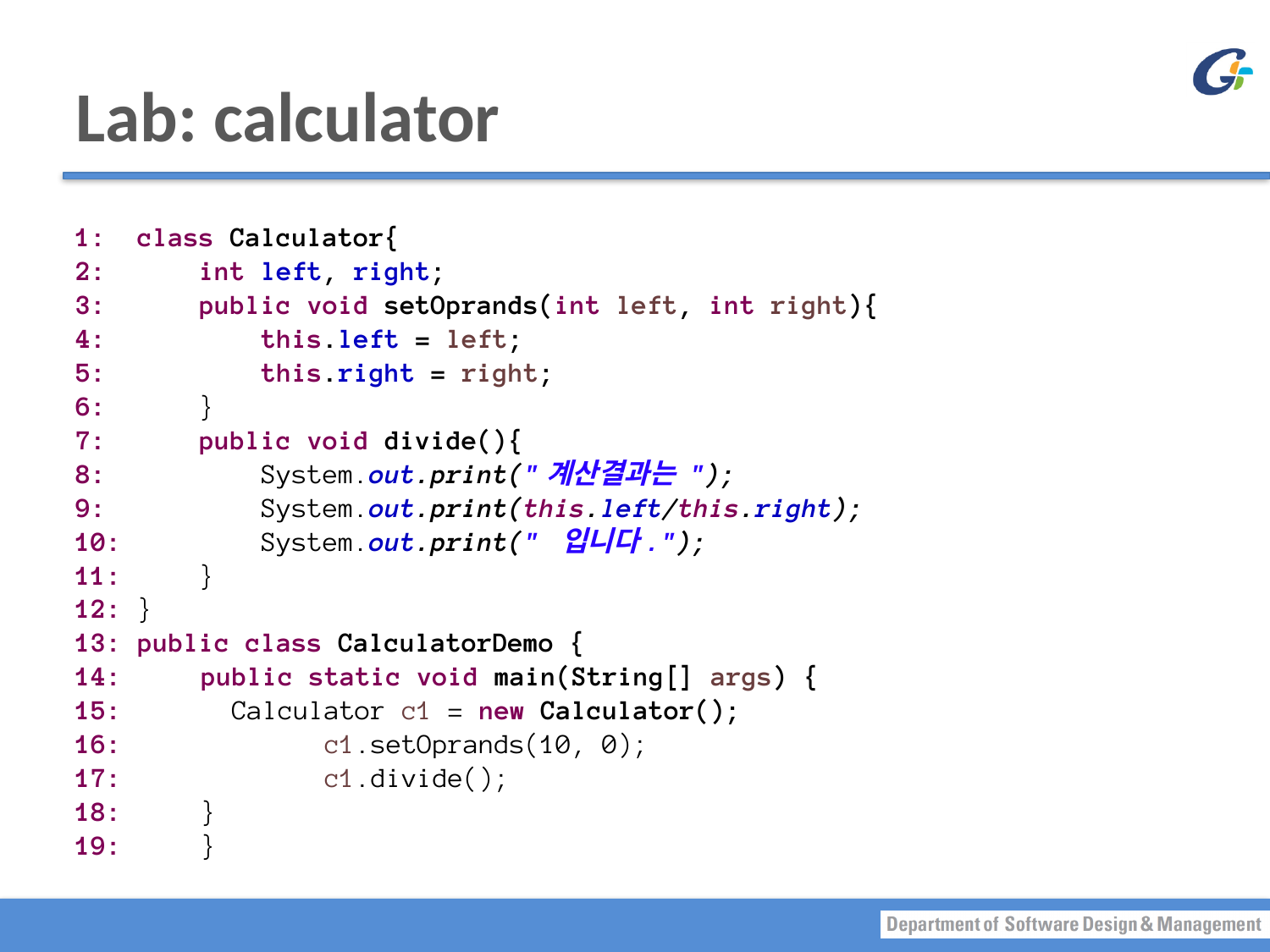

# Lab: calculator
class Calculator{
    int left, right;
    public void setOprands(int left, int right){
        this.left = left;
        this.right = right;
    }
    public void divide(){
        System.out.print("계산결과는 ");
        System.out.print(this.left/this.right);
        System.out.print(" 입니다.");
    }
}
public class CalculatorDemo {
public static void main(String[] args) {
  Calculator c1 = new Calculator();
        c1.setOprands(10, 0);
        c1.divide();
}
}
1:
2:
3:
4:
5:
6:
7:
8:
9:
10:
11:
12:
13:
14:
15:
16:
17:
18:
19: